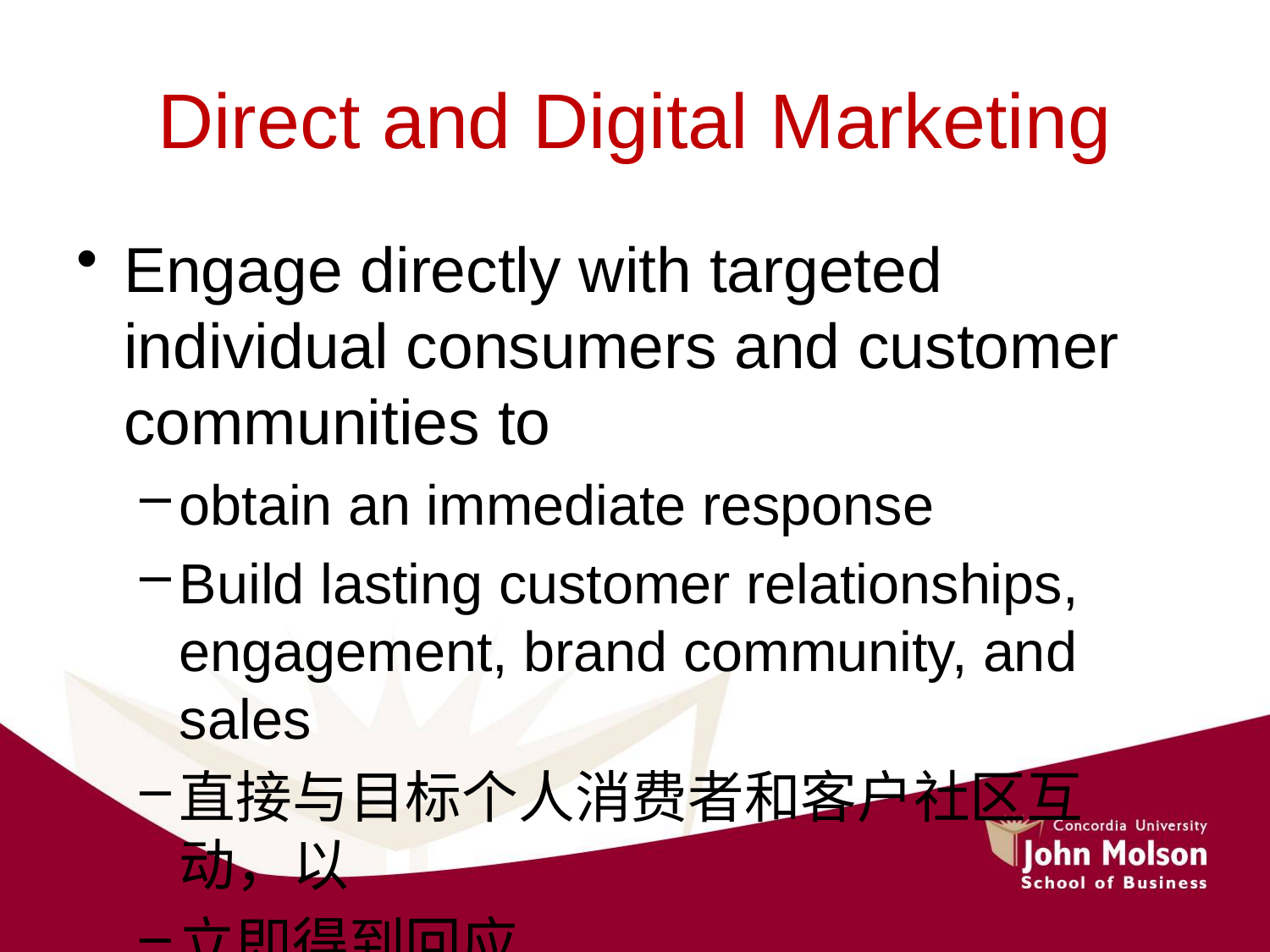

# Direct and Digital Marketing
Engage directly with targeted individual consumers and customer communities to
obtain an immediate response
Build lasting customer relationships, engagement, brand community, and sales
直接与目标个人消费者和客户社区互动，以
立即得到回应
建立持久的客户关系、参与度、品牌社区和销售